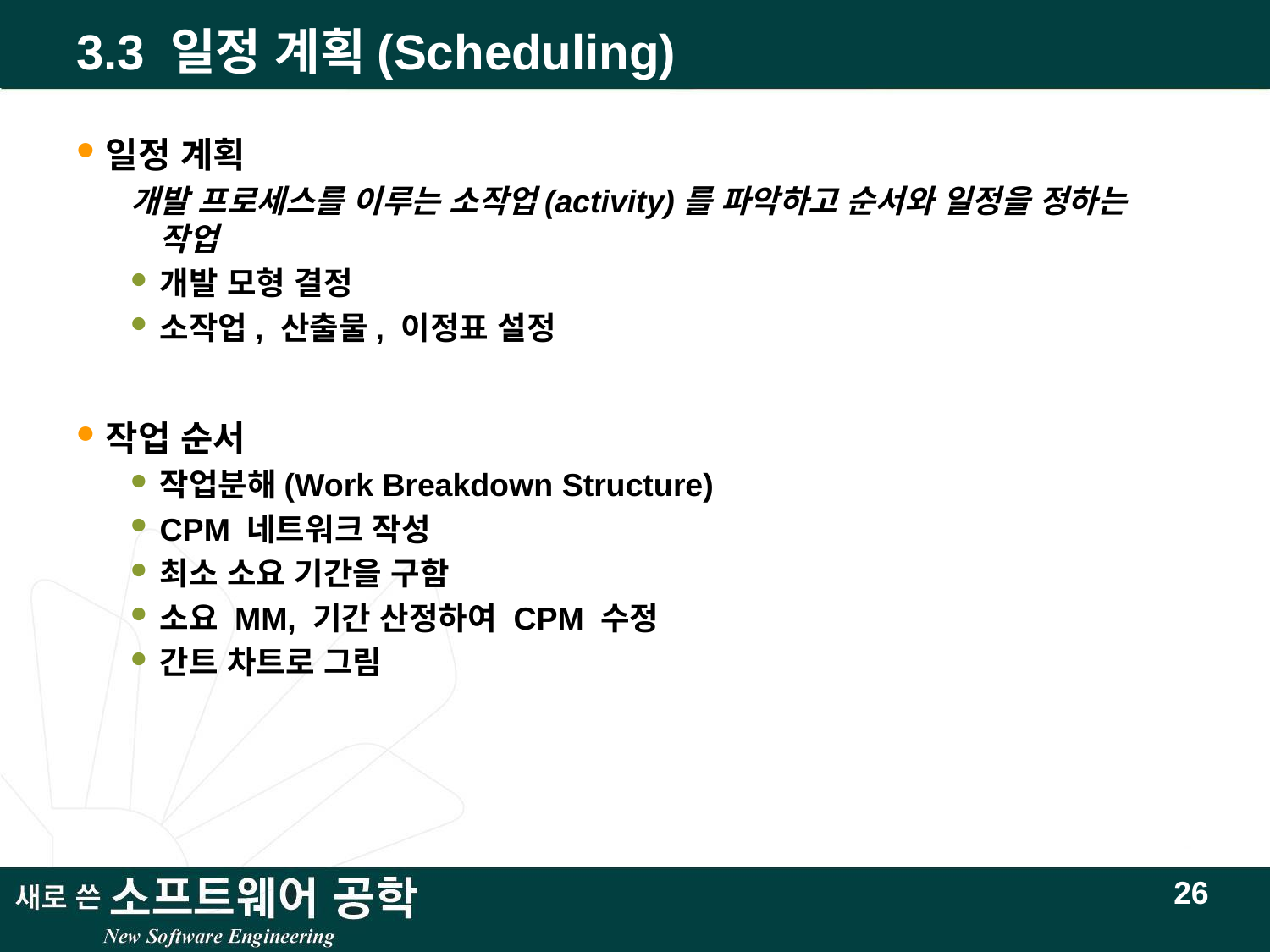

# 3.3 일정 계획(Scheduling)
일정 계획
개발 프로세스를 이루는 소작업(activity)를 파악하고 순서와 일정을 정하는 작업
개발 모형 결정
소작업, 산출물, 이정표 설정

작업 순서
작업분해(Work Breakdown Structure)
CPM 네트워크 작성
최소 소요 기간을 구함
소요 MM, 기간 산정하여 CPM 수정
간트 차트로 그림

26